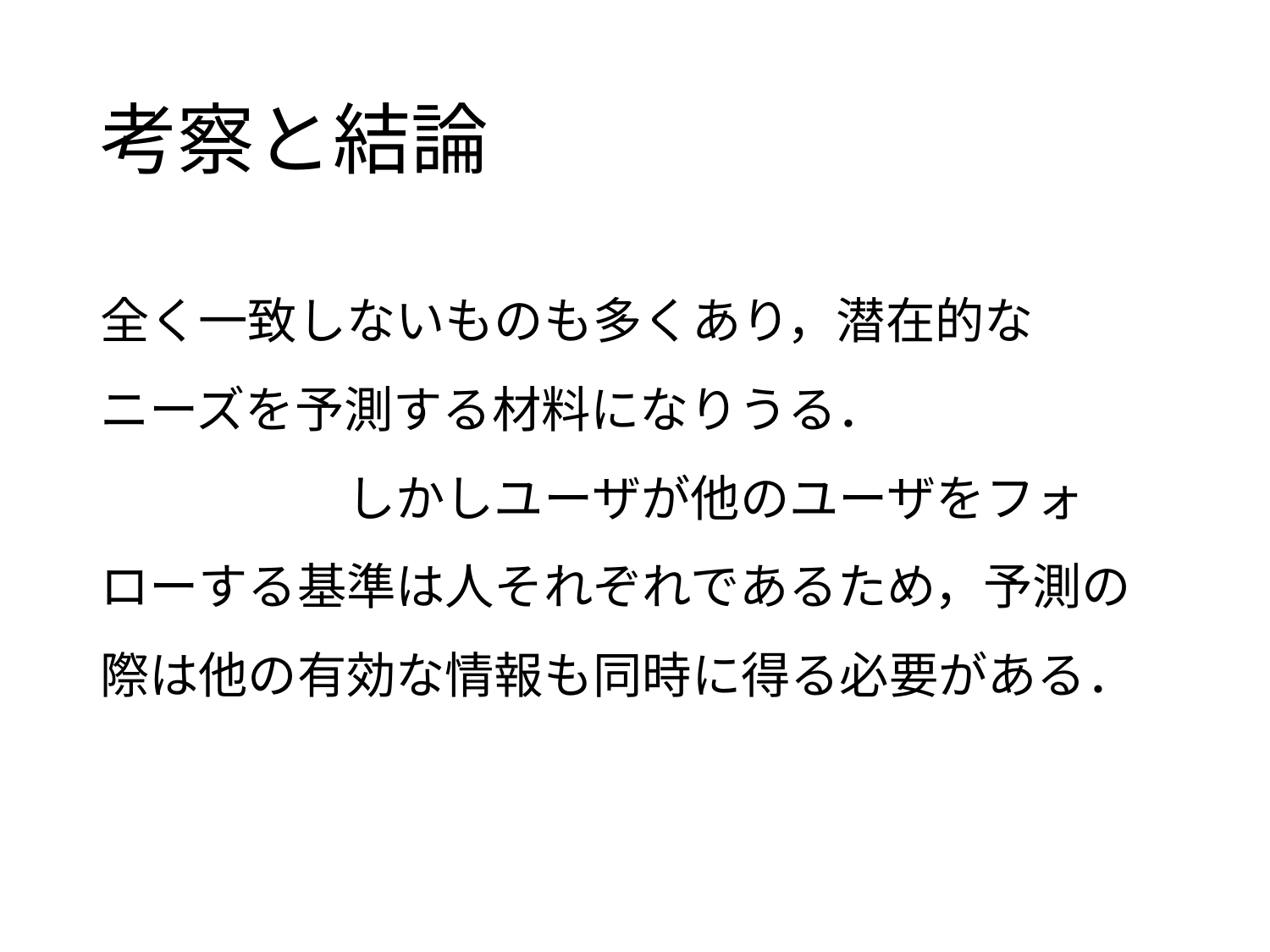

# 考察と結論
全く一致しないものも多くあり，潜在的な　ニーズを予測する材料になりうる．　　　　　　　　　　しかしユーザが他のユーザをフォローする基準は人それぞれであるため，予測の際は他の有効な情報も同時に得る必要がある．